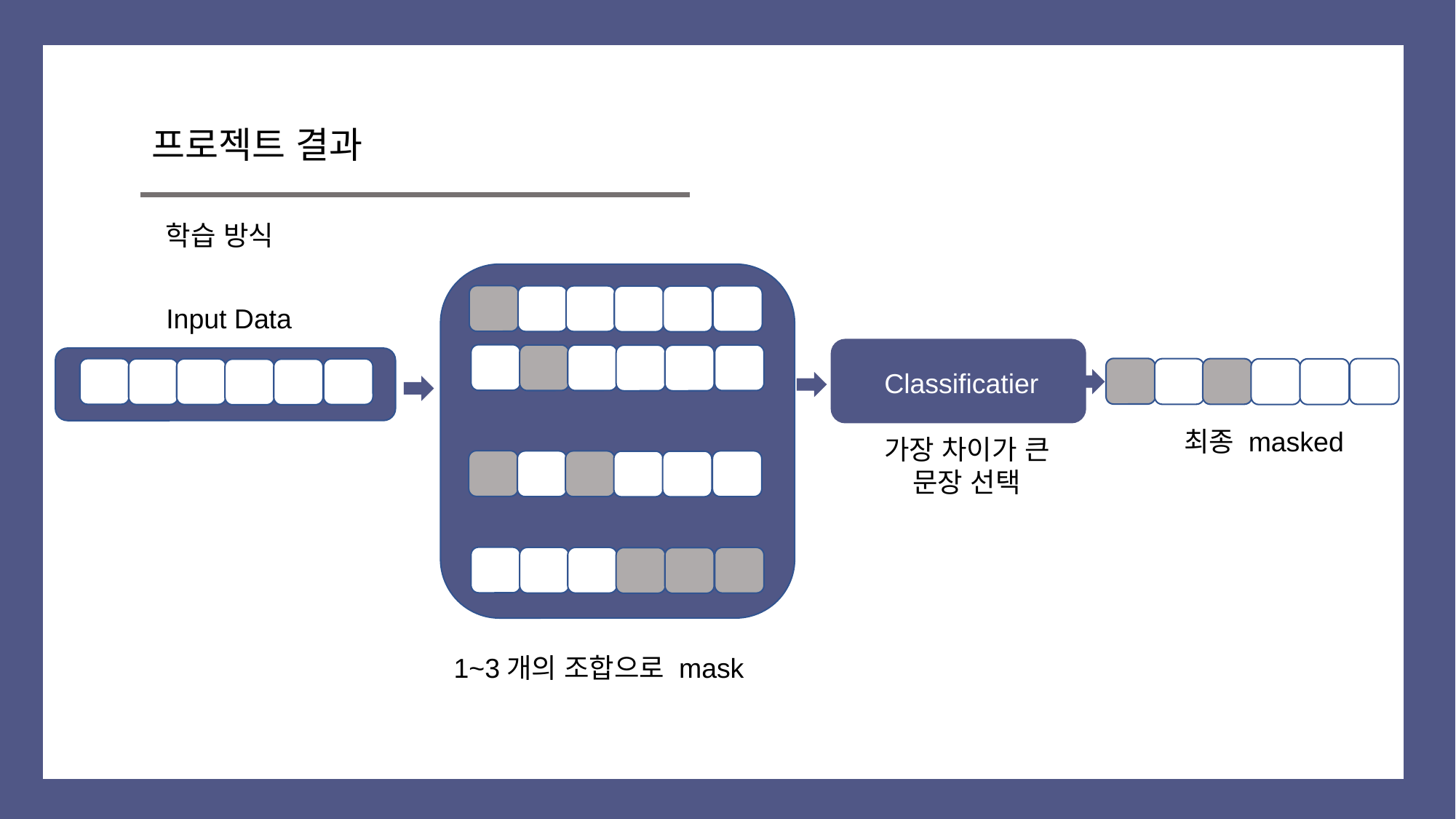

프로젝트 결과

 학습 방식

Input Data

Classificatier

 최종 masked
가장 차이가 큰
문장 선택

1~3개의 조합으로 mask